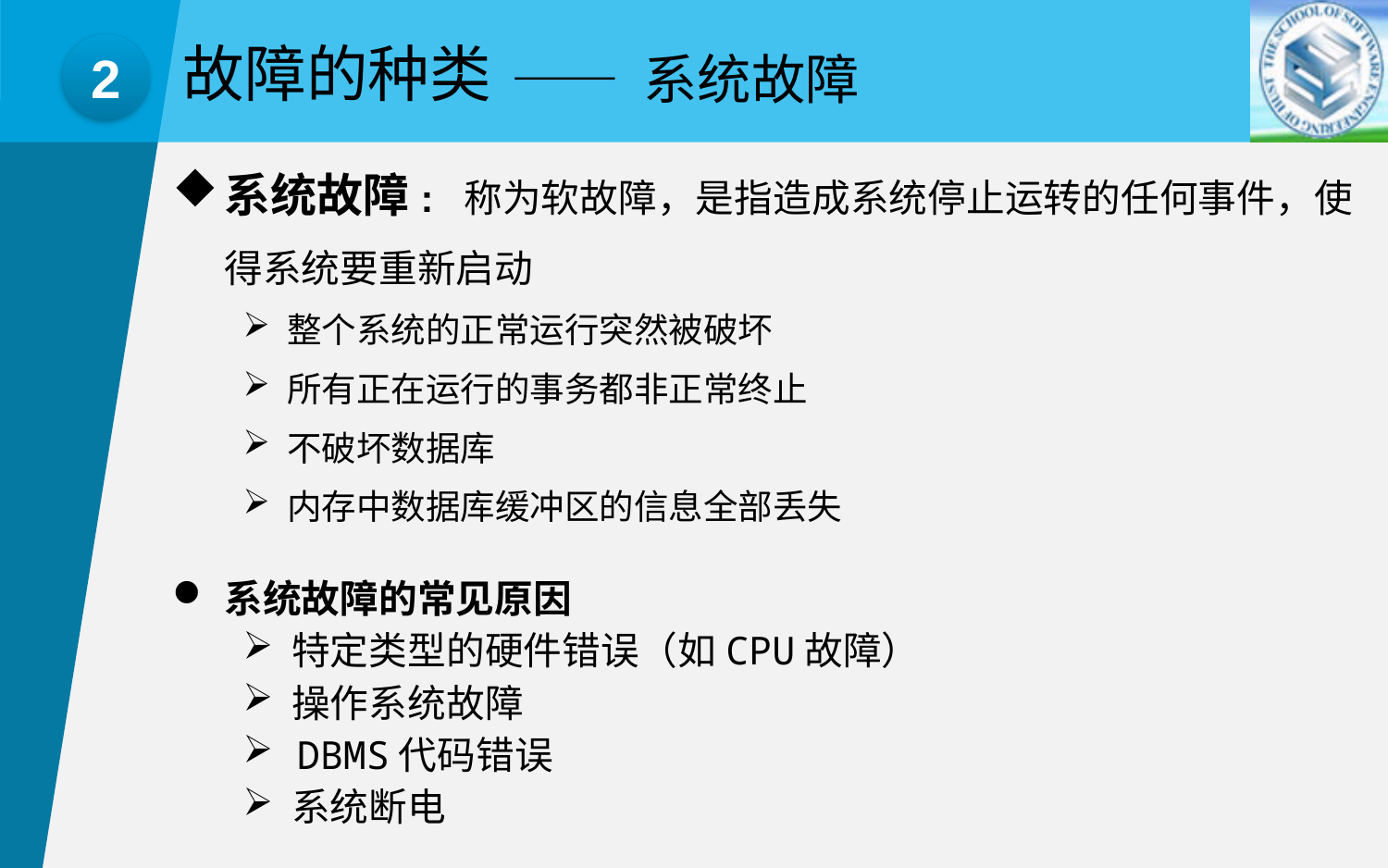

—— 系统故障
故障的种类
2
系统故障:  称为软故障，是指造成系统停止运转的任何事件，使得系统要重新启动
 整个系统的正常运行突然被破坏
 所有正在运行的事务都非正常终止
 不破坏数据库
 内存中数据库缓冲区的信息全部丢失
系统故障的常见原因
 特定类型的硬件错误（如CPU故障）
 操作系统故障
 DBMS代码错误
 系统断电